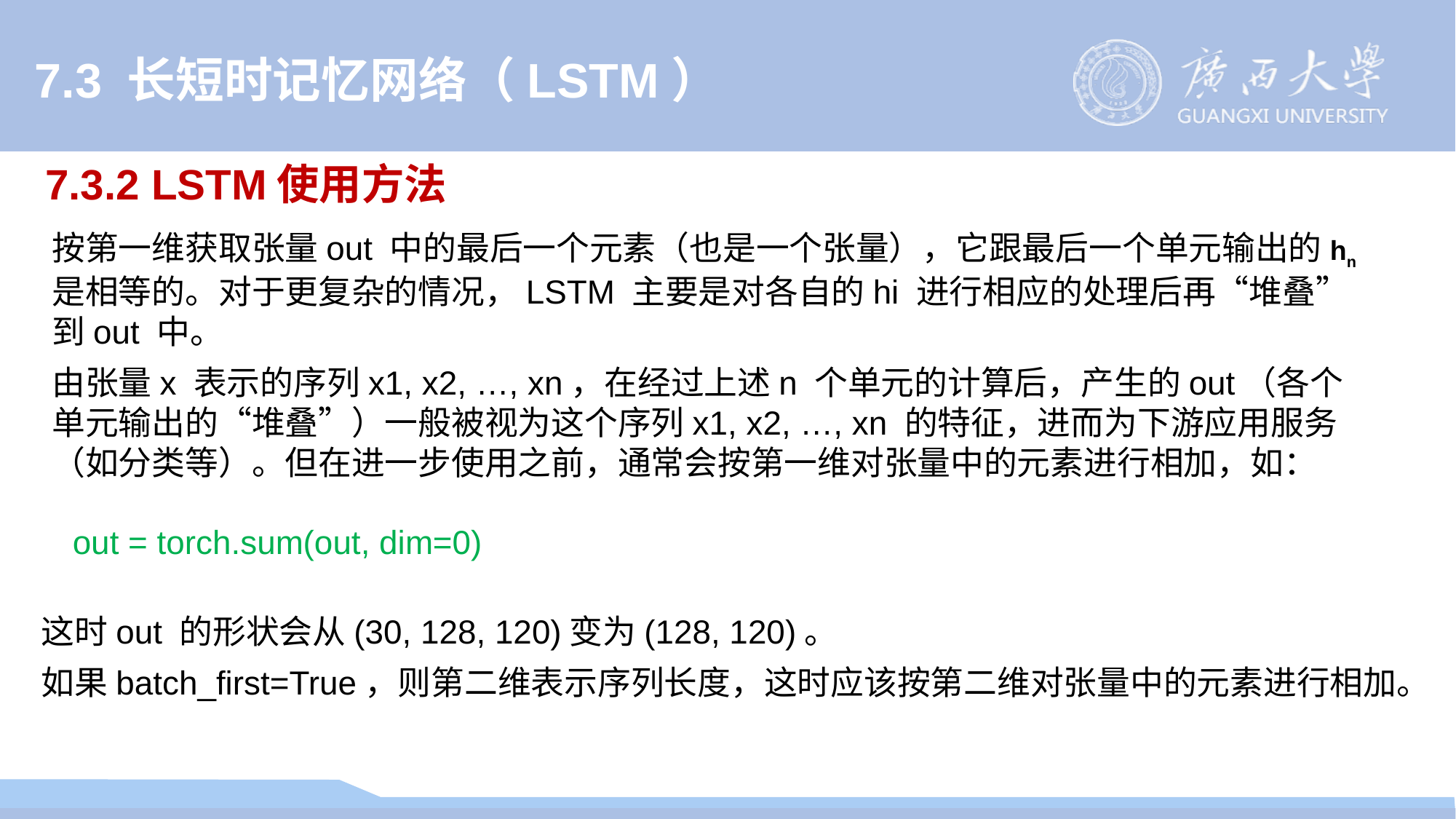

7.3 长短时记忆网络（LSTM）
7.3.2 LSTM使用方法
按第一维获取张量out 中的最后一个元素（也是一个张量），它跟最后一个单元输出的hn 是相等的。对于更复杂的情况，LSTM 主要是对各自的hi 进行相应的处理后再“堆叠”到out 中。

由张量x 表示的序列x1, x2, …, xn，在经过上述n 个单元的计算后，产生的out（各个单元输出的“堆叠”）一般被视为这个序列x1, x2, …, xn 的特征，进而为下游应用服务（如分类等）。但在进一步使用之前，通常会按第一维对张量中的元素进行相加，如：

out = torch.sum(out, dim=0)
这时out 的形状会从(30, 128, 120)变为(128, 120)。

如果batch_first=True，则第二维表示序列长度，这时应该按第二维对张量中的元素进行相加。